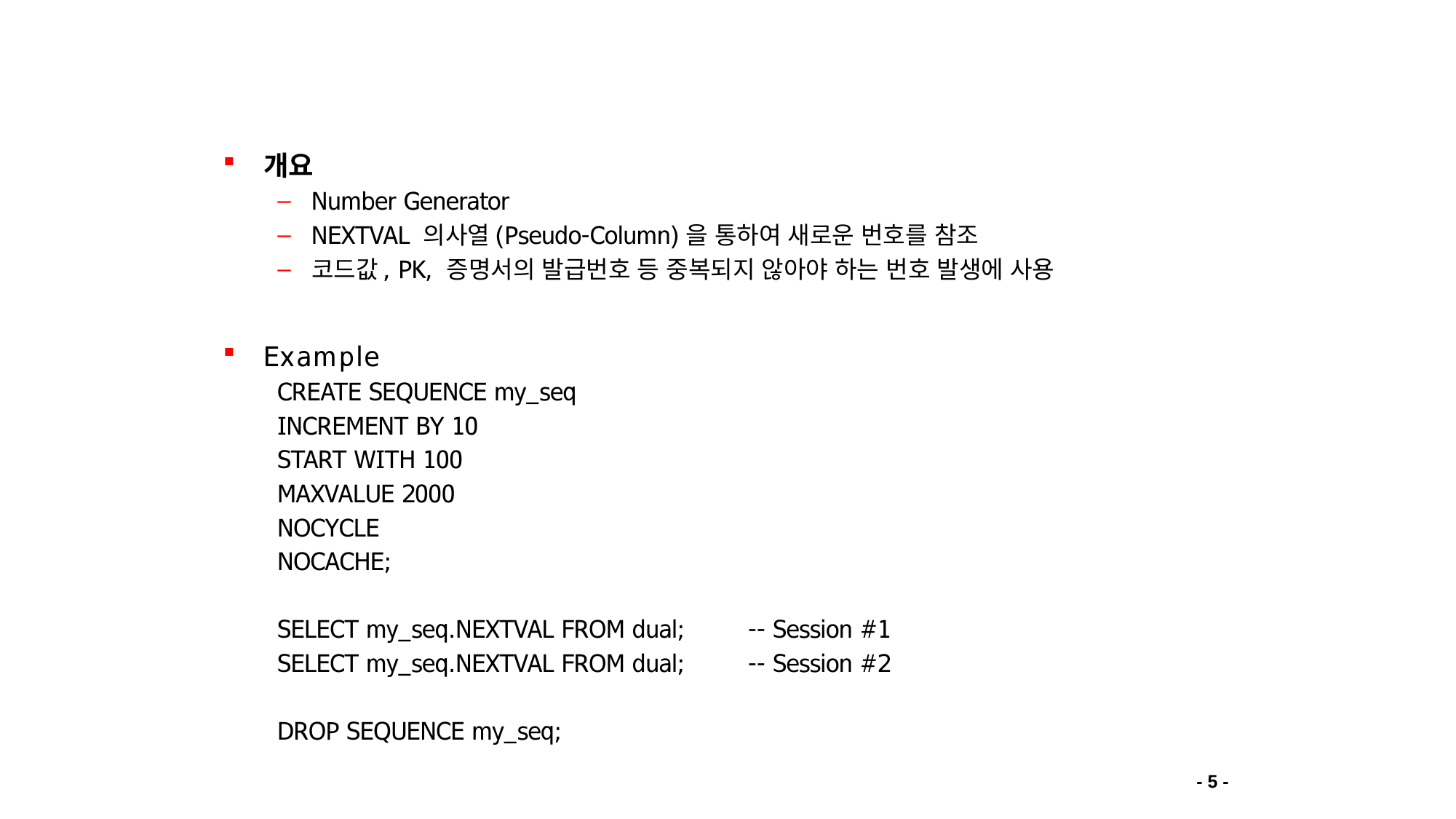

# Sequence
개요
Number Generator
NEXTVAL 의사열(Pseudo-Column)을 통하여 새로운 번호를 참조
코드값, PK, 증명서의 발급번호 등 중복되지 않아야 하는 번호 발생에 사용

Example
CREATE SEQUENCE my_seq
INCREMENT BY 10
START WITH 100
MAXVALUE 2000
NOCYCLE
NOCACHE;

SELECT my_seq.NEXTVAL FROM dual;	-- Session #1
SELECT my_seq.NEXTVAL FROM dual;	-- Session #2

DROP SEQUENCE my_seq;
- 5 -